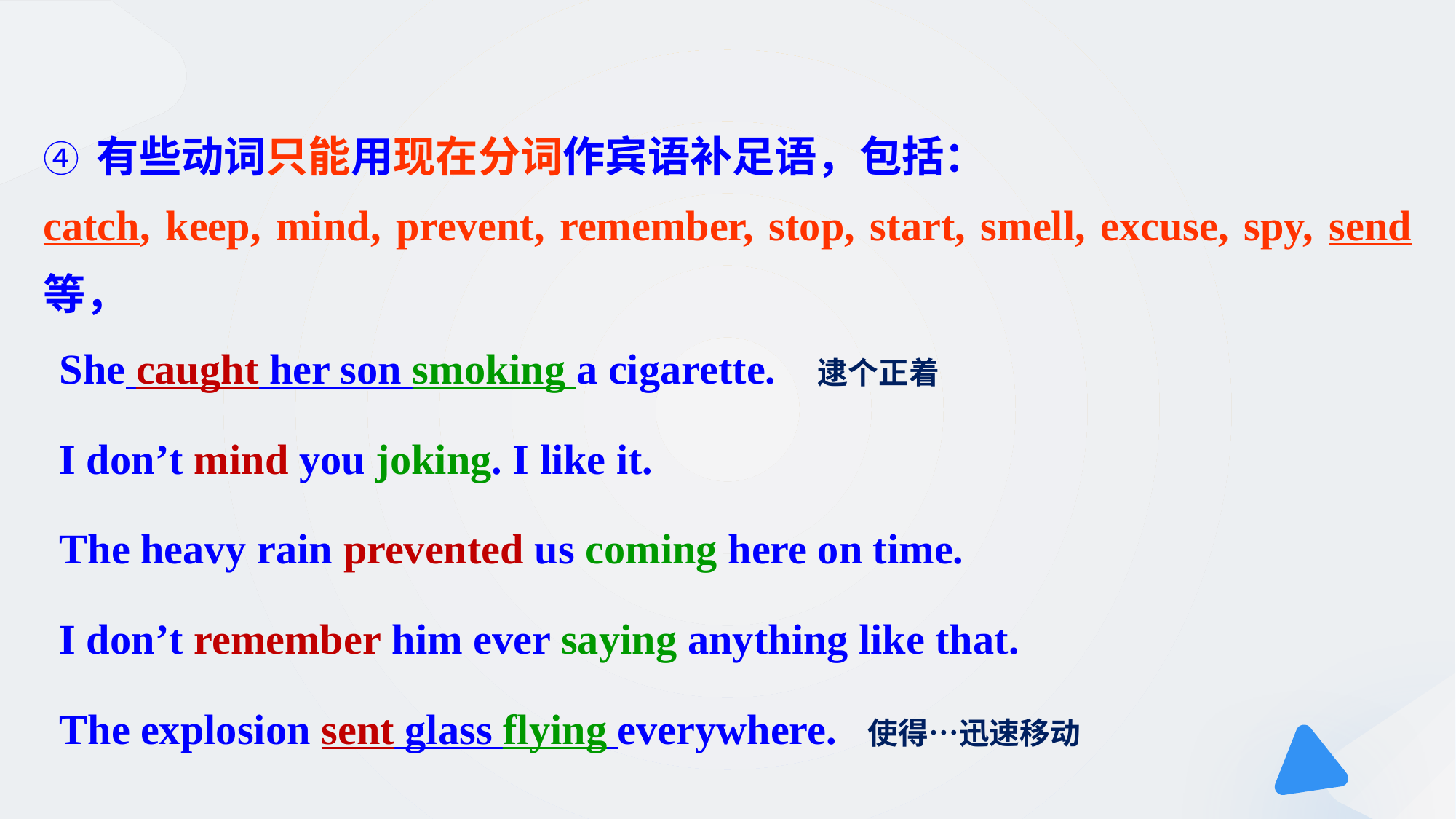

④ 有些动词只能用现在分词作宾语补足语，包括：
catch, keep, mind, prevent, remember, stop, start, smell, excuse, spy, send 等，
She caught her son smoking a cigarette.   逮个正着
I don’t mind you joking. I like it.
The heavy rain prevented us coming here on time.
I don’t remember him ever saying anything like that.
The explosion sent glass flying everywhere.  使得…迅速移动